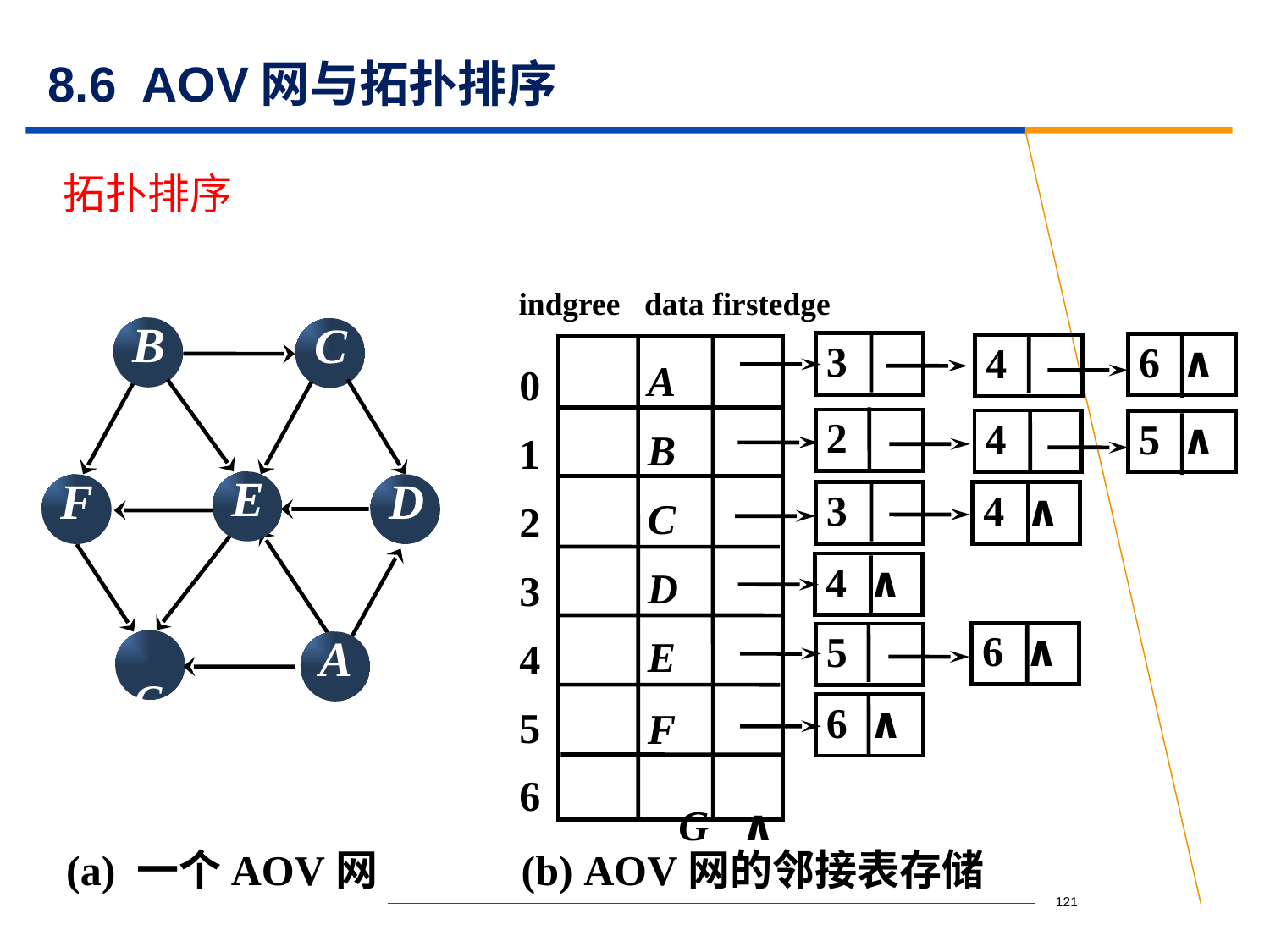

# 8.6  AOV网与拓扑排序
拓扑排序
  indgree   data firstedge
B

C

 3

 6  ∧

 4
       A
       B
       C
       D
       E
       F
        G   ∧

0
1
2
3
4
5
6

 2
 4
 5  ∧

E

D

F

 3

 4  ∧

 4  ∧

 6  ∧
G

 5
A

 6  ∧

(a) 一个AOV网              (b) AOV网的邻接表存储